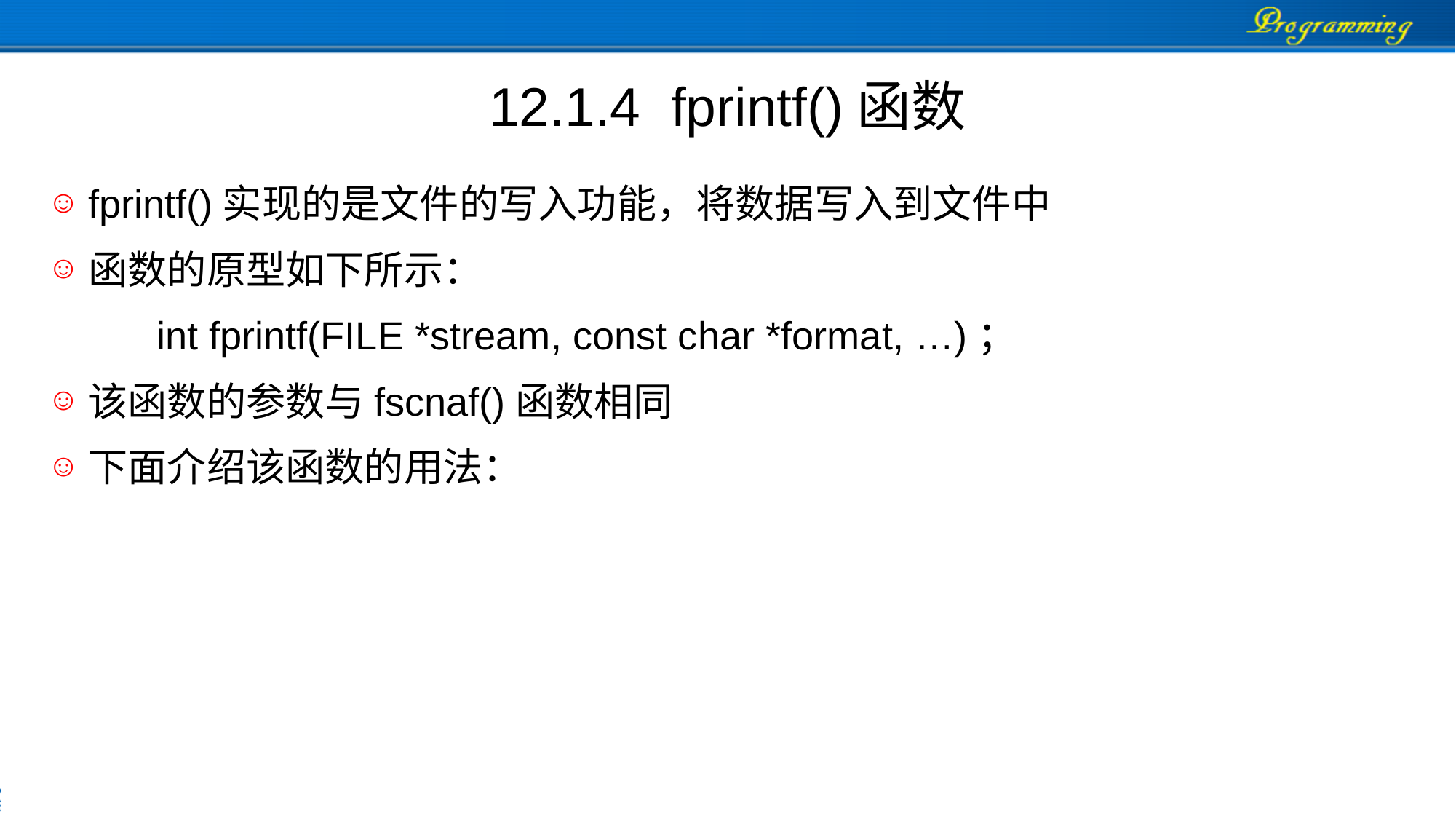

# 12.1.4  fprintf()函数
fprintf()实现的是文件的写入功能，将数据写入到文件中
函数的原型如下所示：
	int fprintf(FILE *stream, const char *format, …)；
该函数的参数与fscnaf()函数相同
下面介绍该函数的用法：